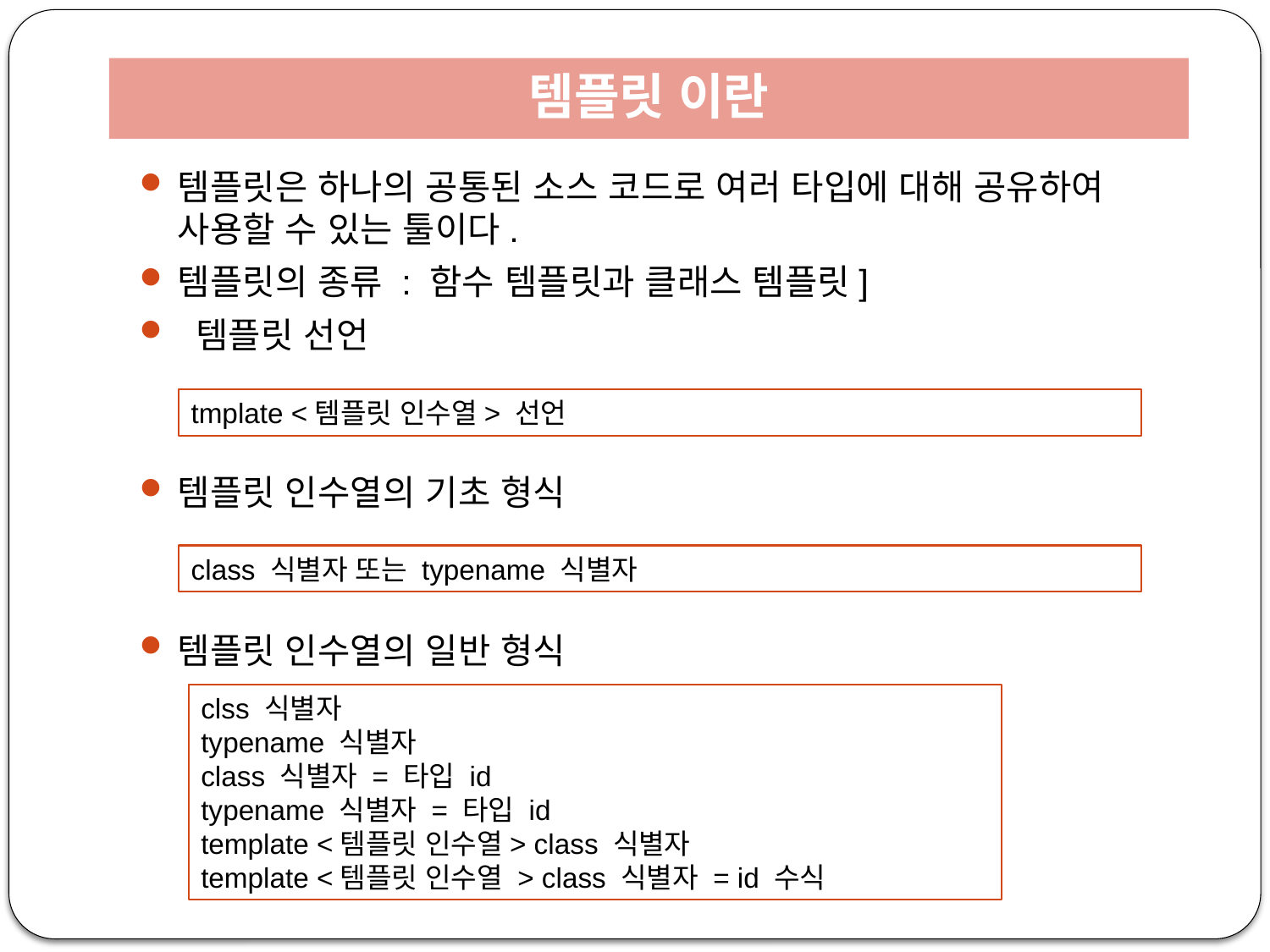

# 템플릿 이란
템플릿은 하나의 공통된 소스 코드로 여러 타입에 대해 공유하여 사용할 수 있는 툴이다.
템플릿의 종류 : 함수 템플릿과 클래스 템플릿]
 템플릿 선언

템플릿 인수열의 기초 형식

템플릿 인수열의 일반 형식

tmplate <템플릿 인수열> 선언
class 식별자 또는 typename 식별자
clss 식별자
typename 식별자
class 식별자 = 타입 id
typename 식별자 = 타입 id
template <템플릿 인수열> class 식별자
template <템플릿 인수열 > class 식별자 = id 수식